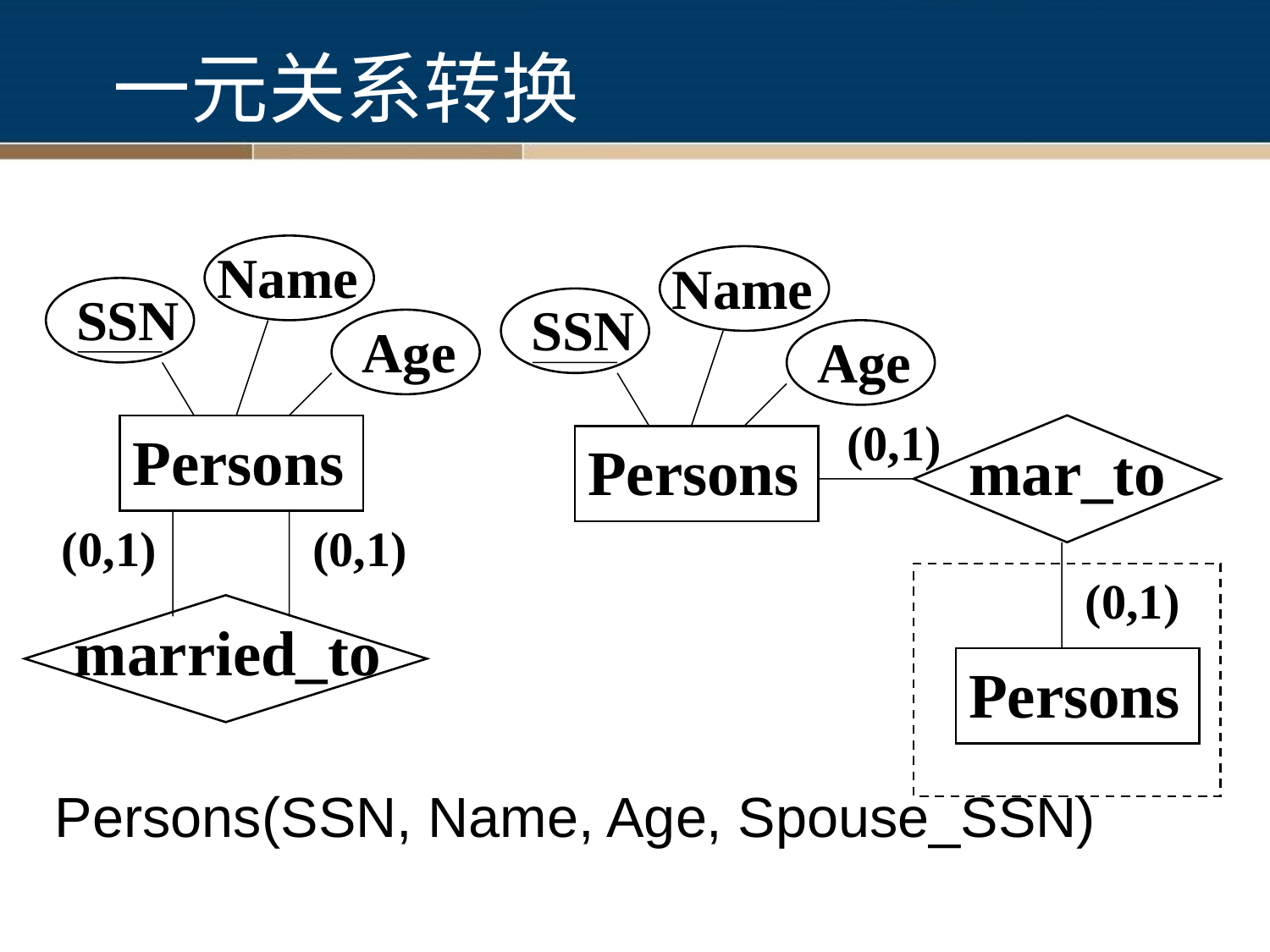

# 一元关系转换

Persons(SSN, Name, Age, Spouse_SSN)

Name

Name

  SSN

  SSN

  Age

  Age

   (0,1)
Persons

Persons

mar_to

  (0,1)

(0,1)

(0,1)

 married_to
Persons